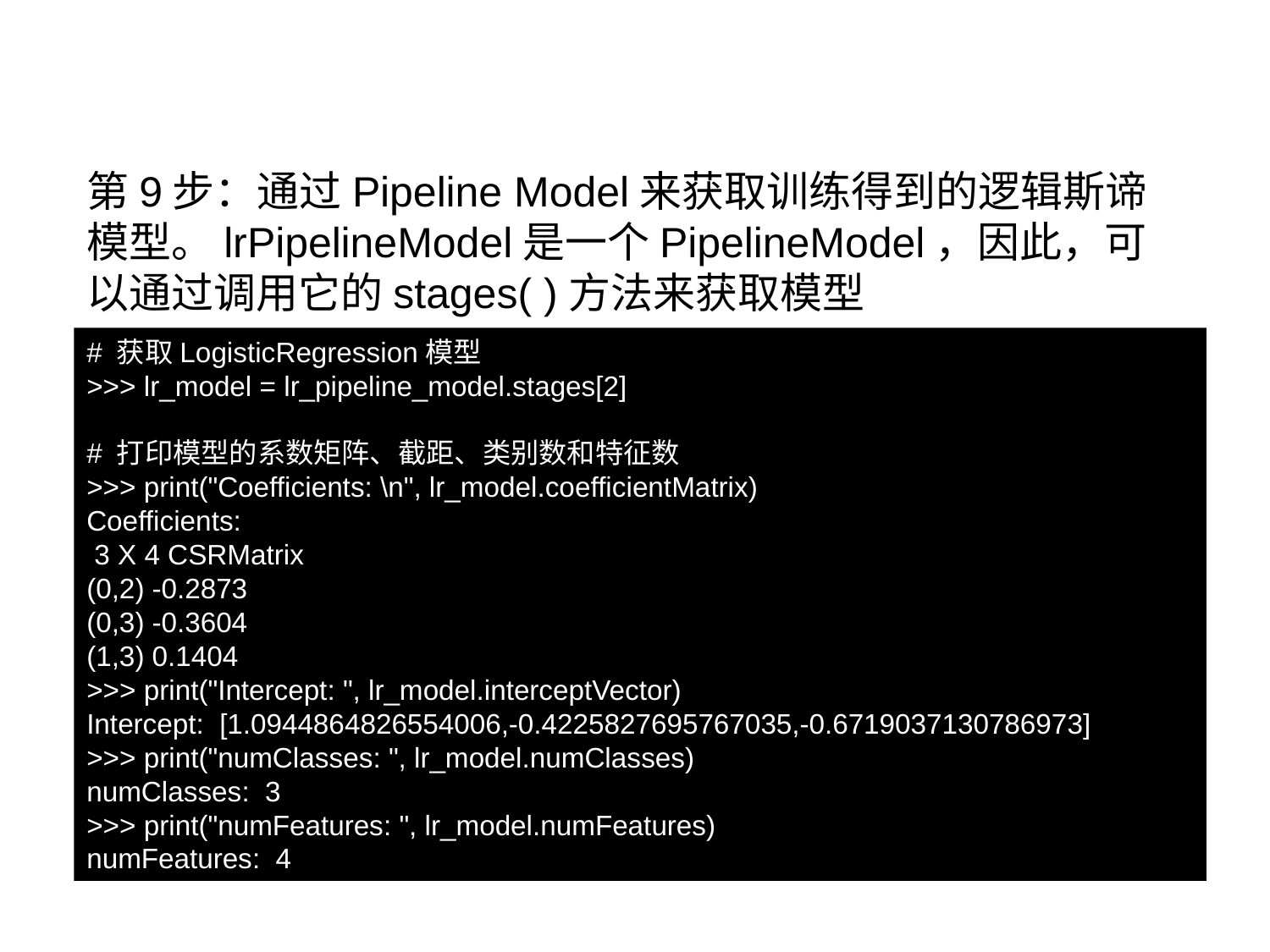

9.7.1 逻辑斯蒂回归分类算法
第9步：通过Pipeline Model来获取训练得到的逻辑斯谛模型。lrPipelineModel是一个PipelineModel，因此，可以通过调用它的stages( )方法来获取模型
# 获取LogisticRegression模型
>>> lr_model = lr_pipeline_model.stages[2]

# 打印模型的系数矩阵、截距、类别数和特征数
>>> print("Coefficients: \n", lr_model.coefficientMatrix)
Coefficients:
 3 X 4 CSRMatrix
(0,2) -0.2873
(0,3) -0.3604
(1,3) 0.1404
>>> print("Intercept: ", lr_model.interceptVector)
Intercept:  [1.0944864826554006,-0.4225827695767035,-0.6719037130786973]
>>> print("numClasses: ", lr_model.numClasses)
numClasses:  3
>>> print("numFeatures: ", lr_model.numFeatures)
numFeatures:  4